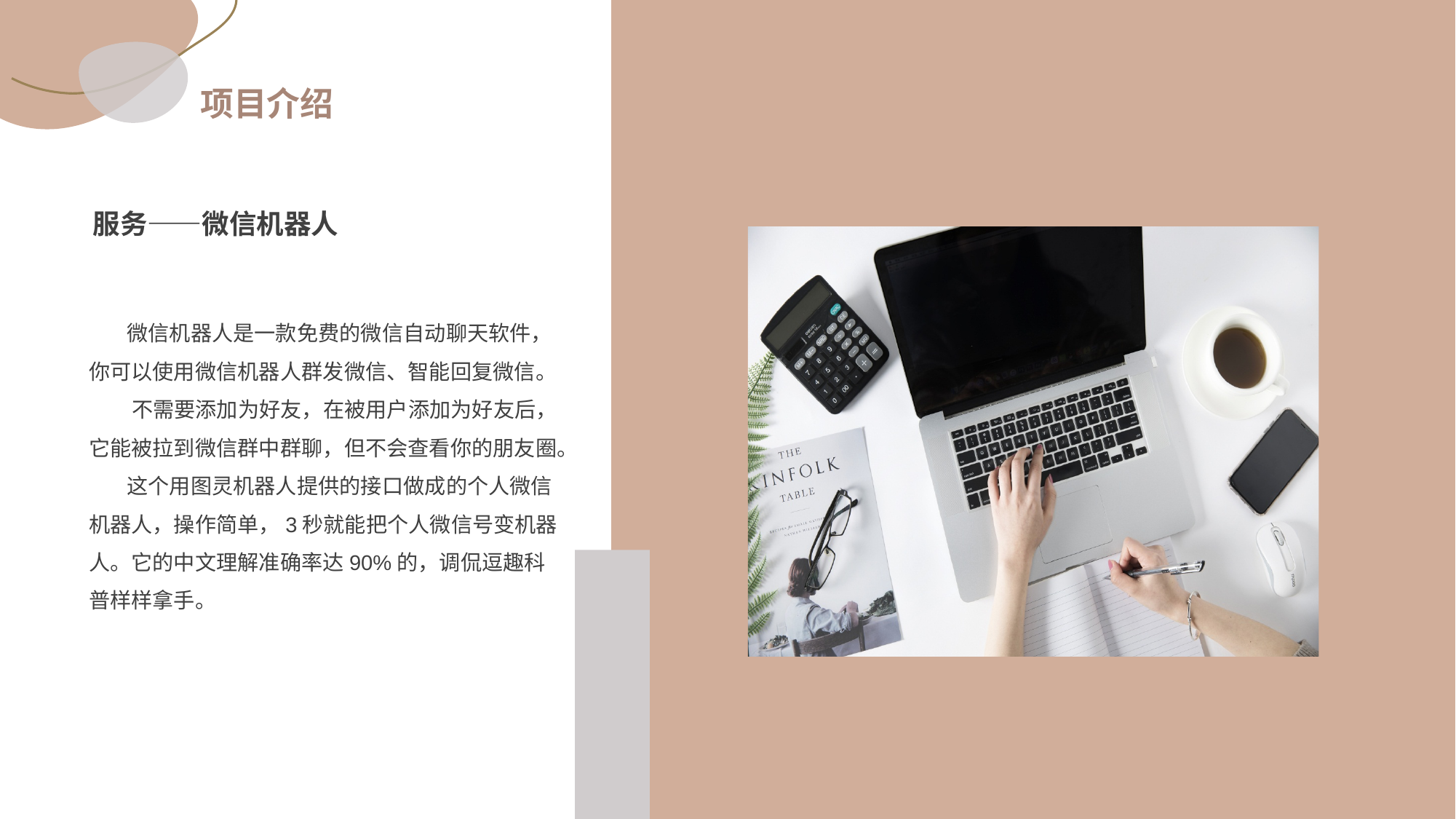

项目介绍
服务——微信机器人
       微信机器人是一款免费的微信自动聊天软件，你可以使用微信机器人群发微信、智能回复微信。
        不需要添加为好友，在被用户添加为好友后，它能被拉到微信群中群聊，但不会查看你的朋友圈。
       这个用图灵机器人提供的接口做成的个人微信机器人，操作简单，3秒就能把个人微信号变机器人。它的中文理解准确率达90%的，调侃逗趣科普样样拿手。